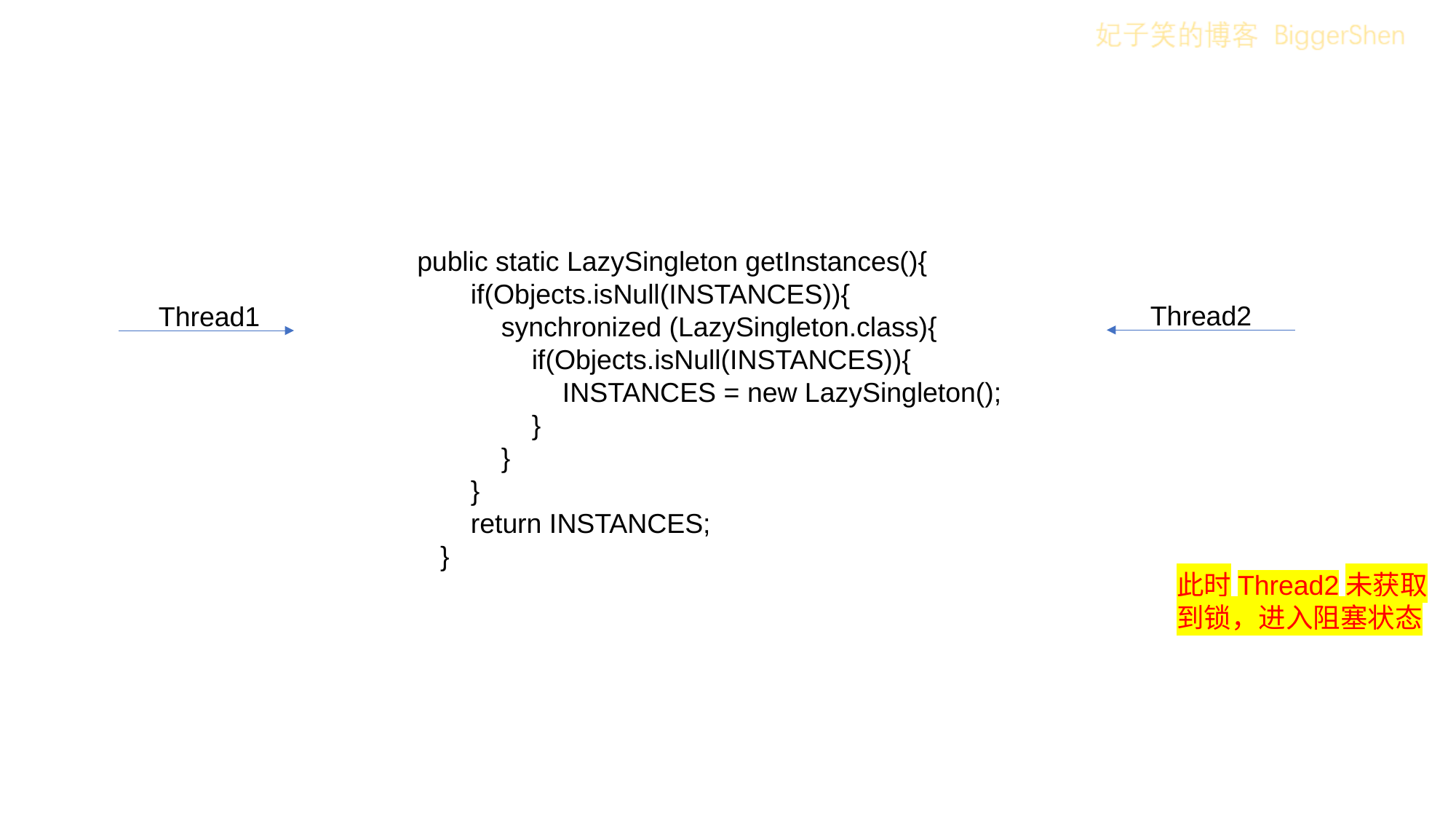

public static LazySingleton getInstances(){
        if(Objects.isNull(INSTANCES)){
            synchronized (LazySingleton.class){
                if(Objects.isNull(INSTANCES)){
                    INSTANCES = new LazySingleton();
                }
            }
        }
        return INSTANCES;
    }
Thread2
Thread1
此时Thread2未获取到锁，进入阻塞状态